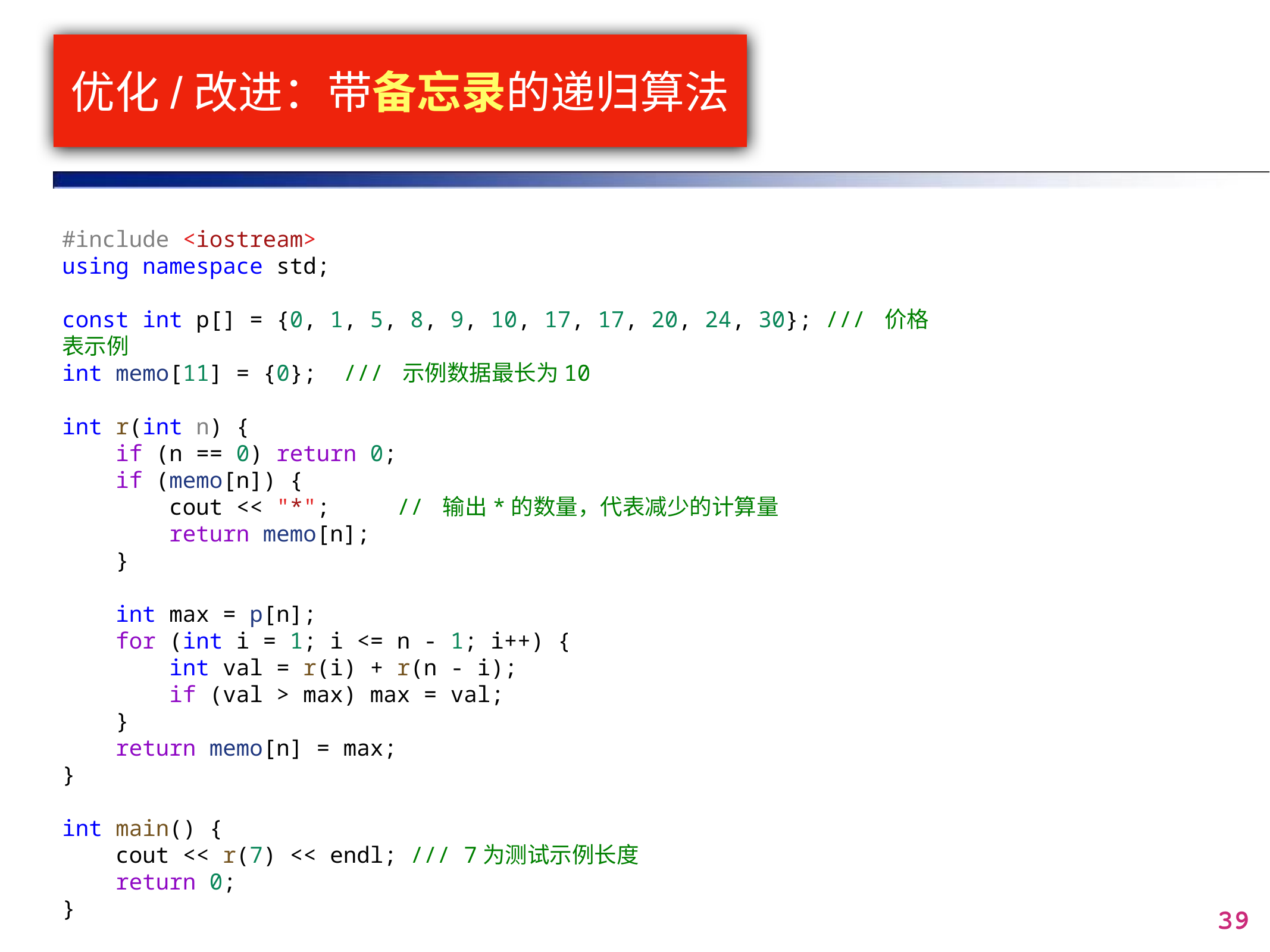

# 优化/改进：带备忘录的递归算法
#include <iostream>
using namespace std;
const int p[] = {0, 1, 5, 8, 9, 10, 17, 17, 20, 24, 30}; /// 价格表示例
int memo[11] = {0};  /// 示例数据最长为10
int r(int n) {
    if (n == 0) return 0;
    if (memo[n]) {
        cout << "*";     // 输出*的数量，代表减少的计算量
        return memo[n];
    }
    int max = p[n];
    for (int i = 1; i <= n - 1; i++) {
        int val = r(i) + r(n - i);
        if (val > max) max = val;
    }
    return memo[n] = max;
}
int main() {
    cout << r(7) << endl; /// 7为测试示例长度
    return 0;
}
39